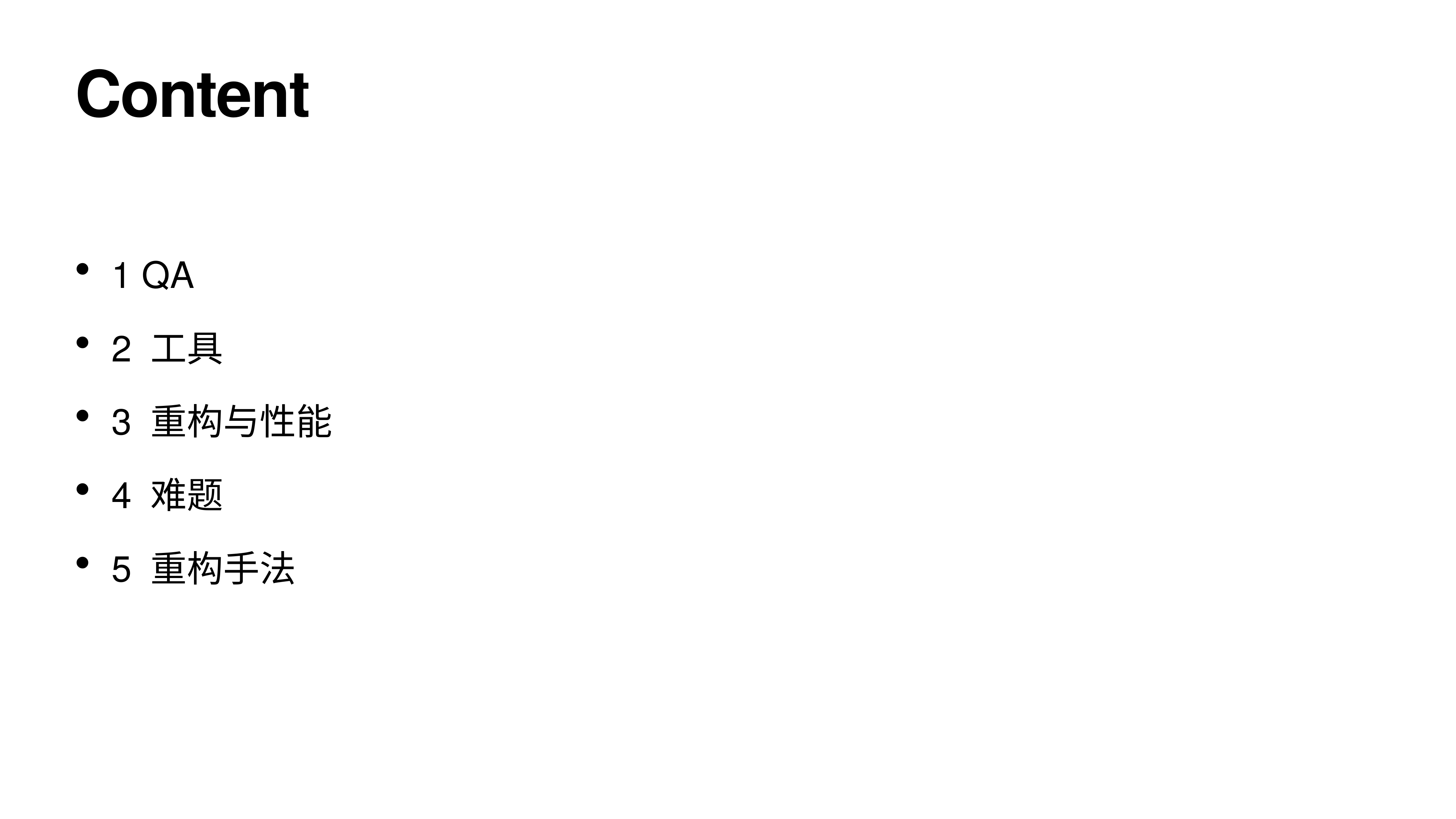

# Content

1 QA
2 工具
3 重构与性能
4 难题
5 重构手法